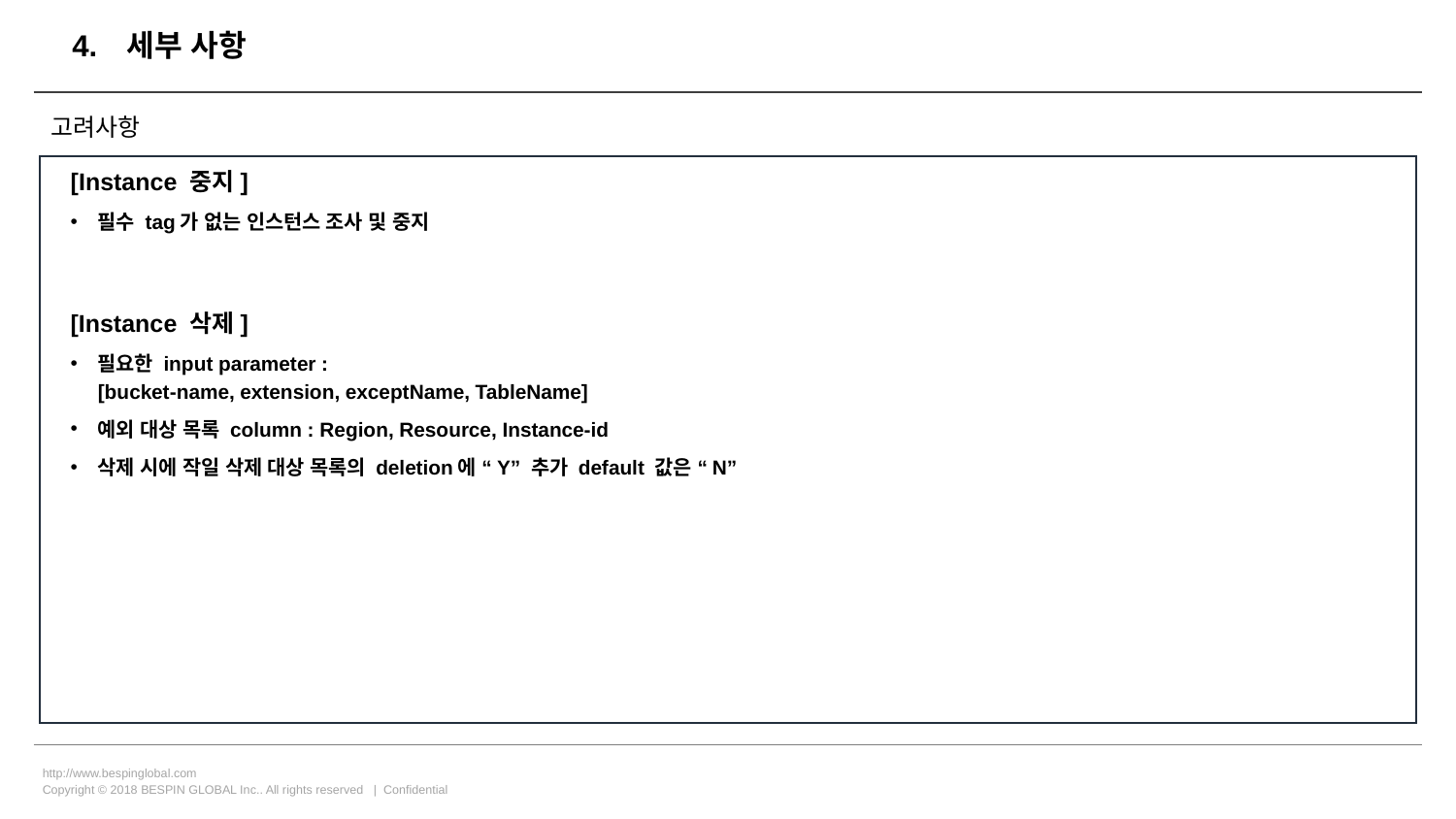

# 세부 사항
고려사항
[Instance 중지]
필수 tag가 없는 인스턴스 조사 및 중지

[Instance 삭제]
필요한 input parameter :
[bucket-name, extension, exceptName, TableName]
예외 대상 목록 column : Region, Resource, Instance-id
삭제 시에 작일 삭제 대상 목록의 deletion에 “Y” 추가 default 값은 “N”